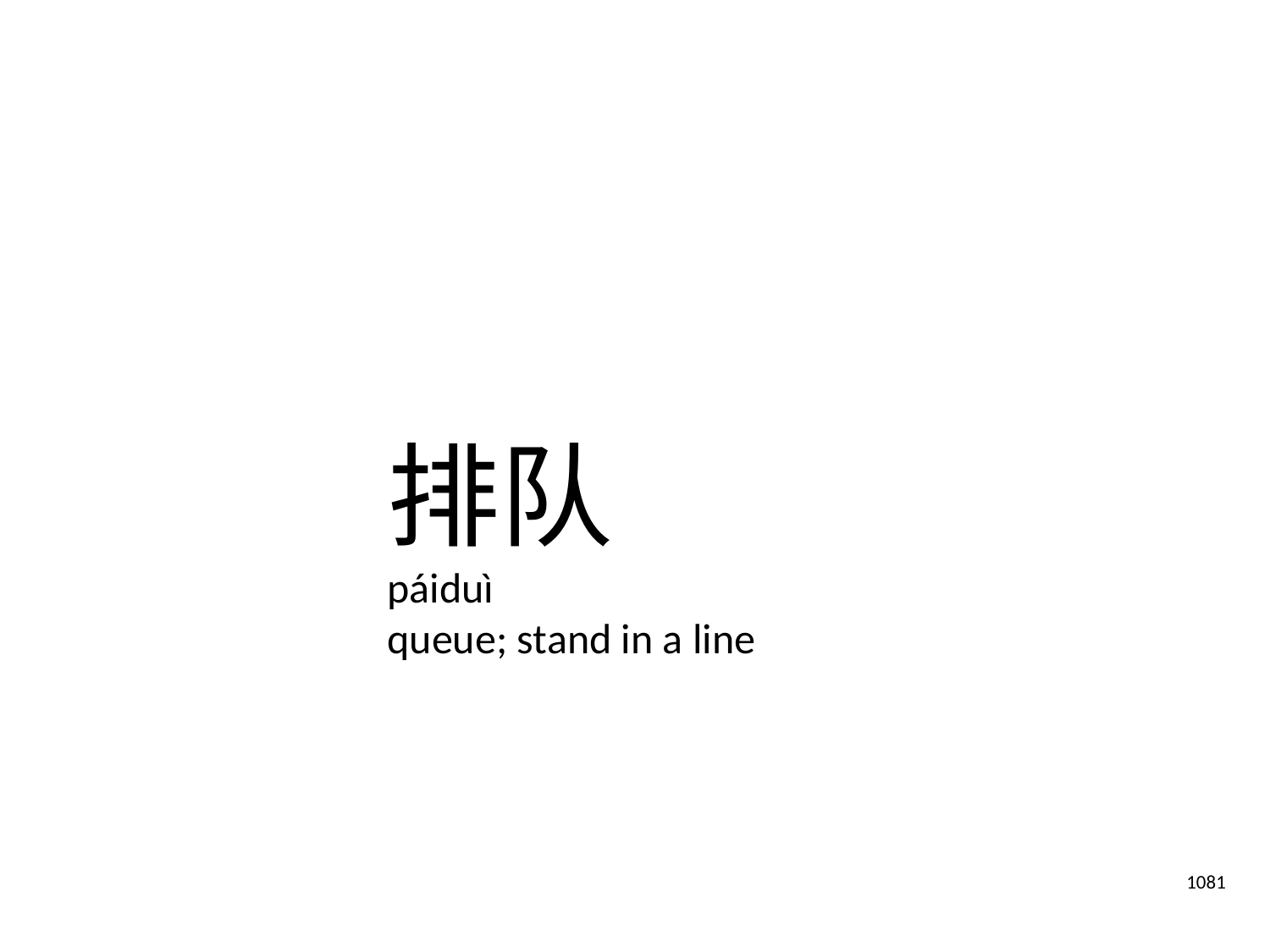

排队
páiduì
queue; stand in a line

1081